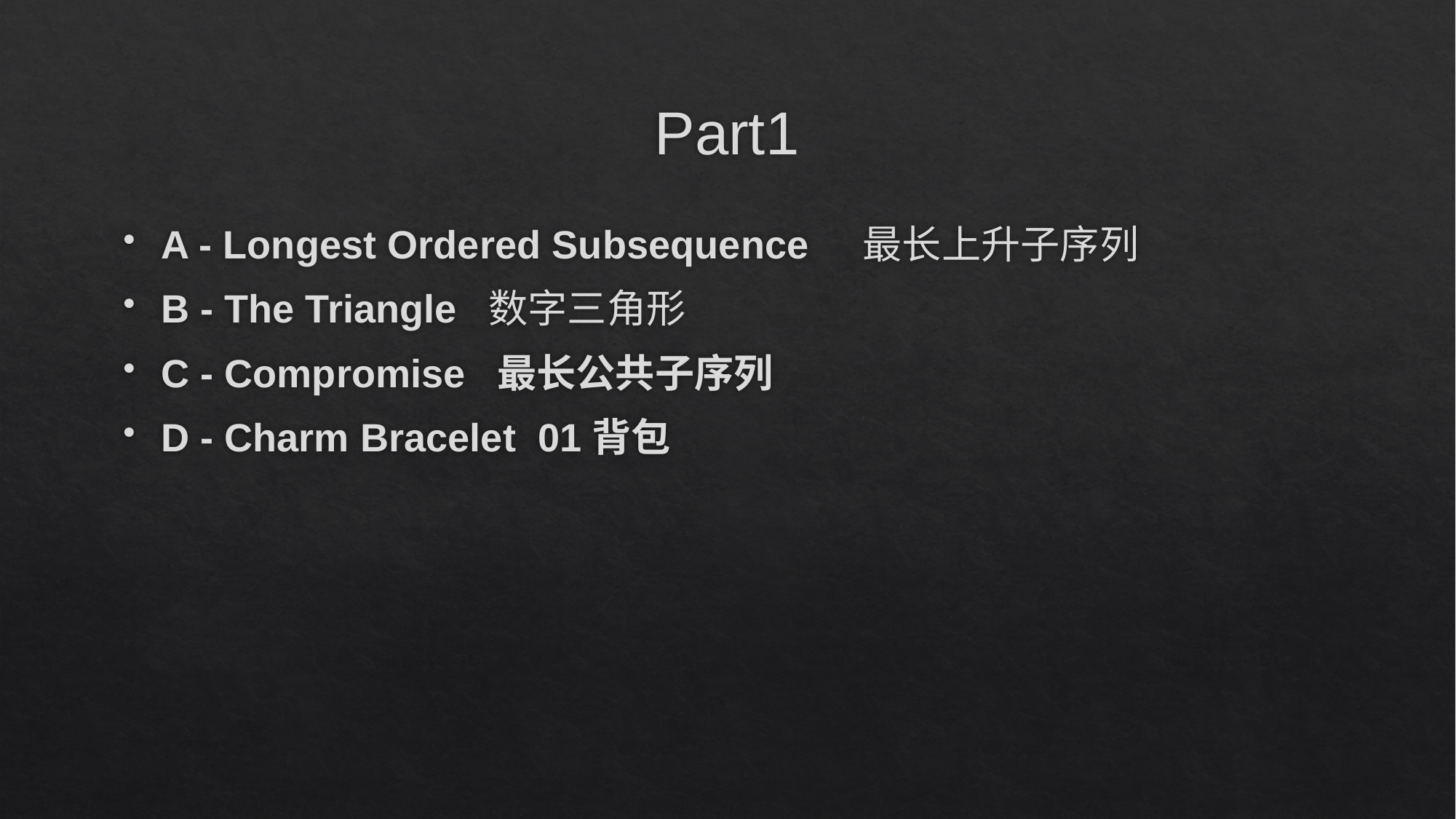

# Part1
A - Longest Ordered Subsequence    最长上升子序列
B - The Triangle  数字三角形
C - Compromise  最长公共子序列
D - Charm Bracelet  01背包